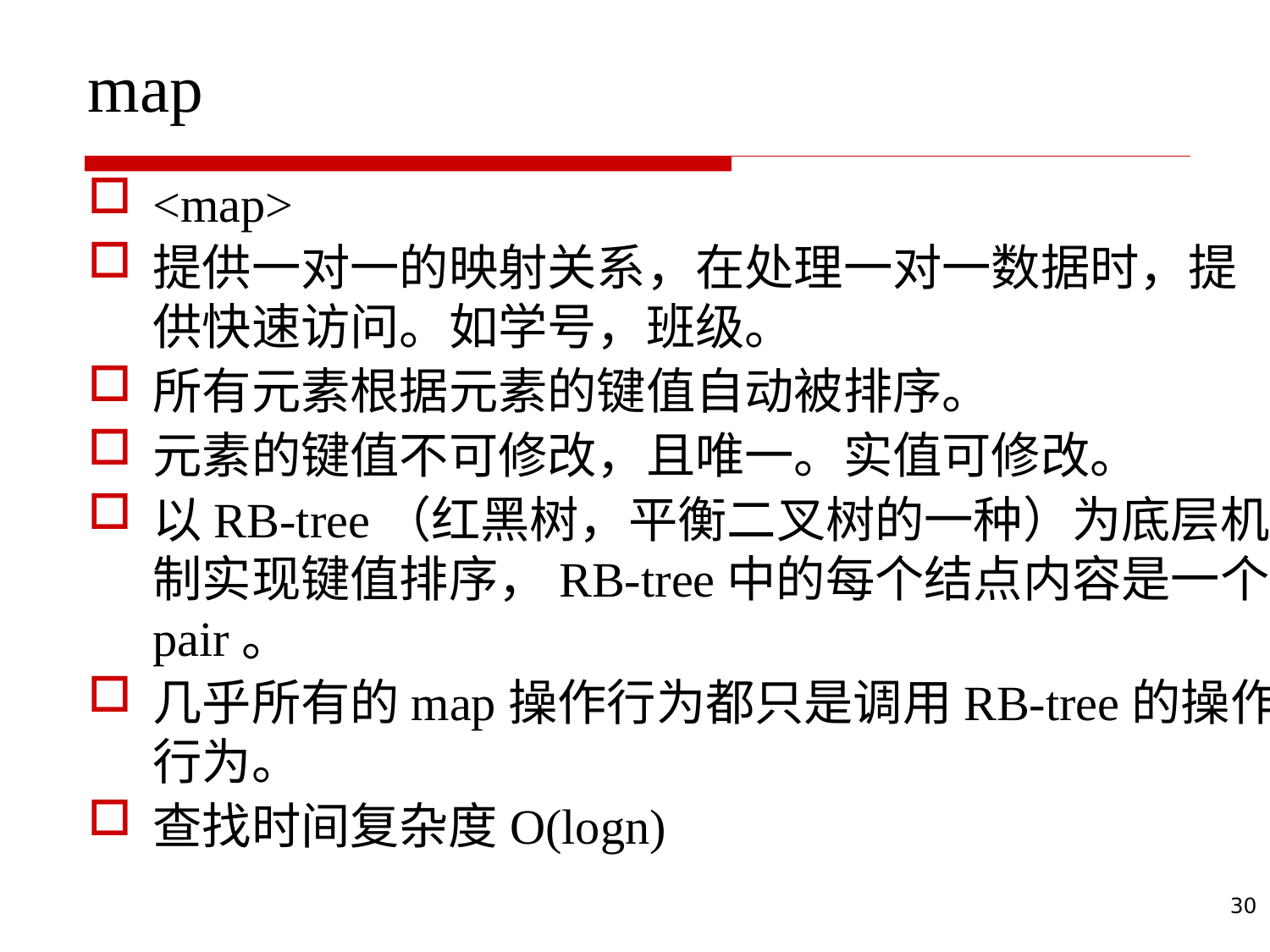

# map
<map>
提供一对一的映射关系，在处理一对一数据时，提供快速访问。如学号，班级。
所有元素根据元素的键值自动被排序。
元素的键值不可修改，且唯一。实值可修改。
以RB-tree（红黑树，平衡二叉树的一种）为底层机制实现键值排序，RB-tree中的每个结点内容是一个pair。
几乎所有的map操作行为都只是调用RB-tree的操作行为。
查找时间复杂度O(logn)

30